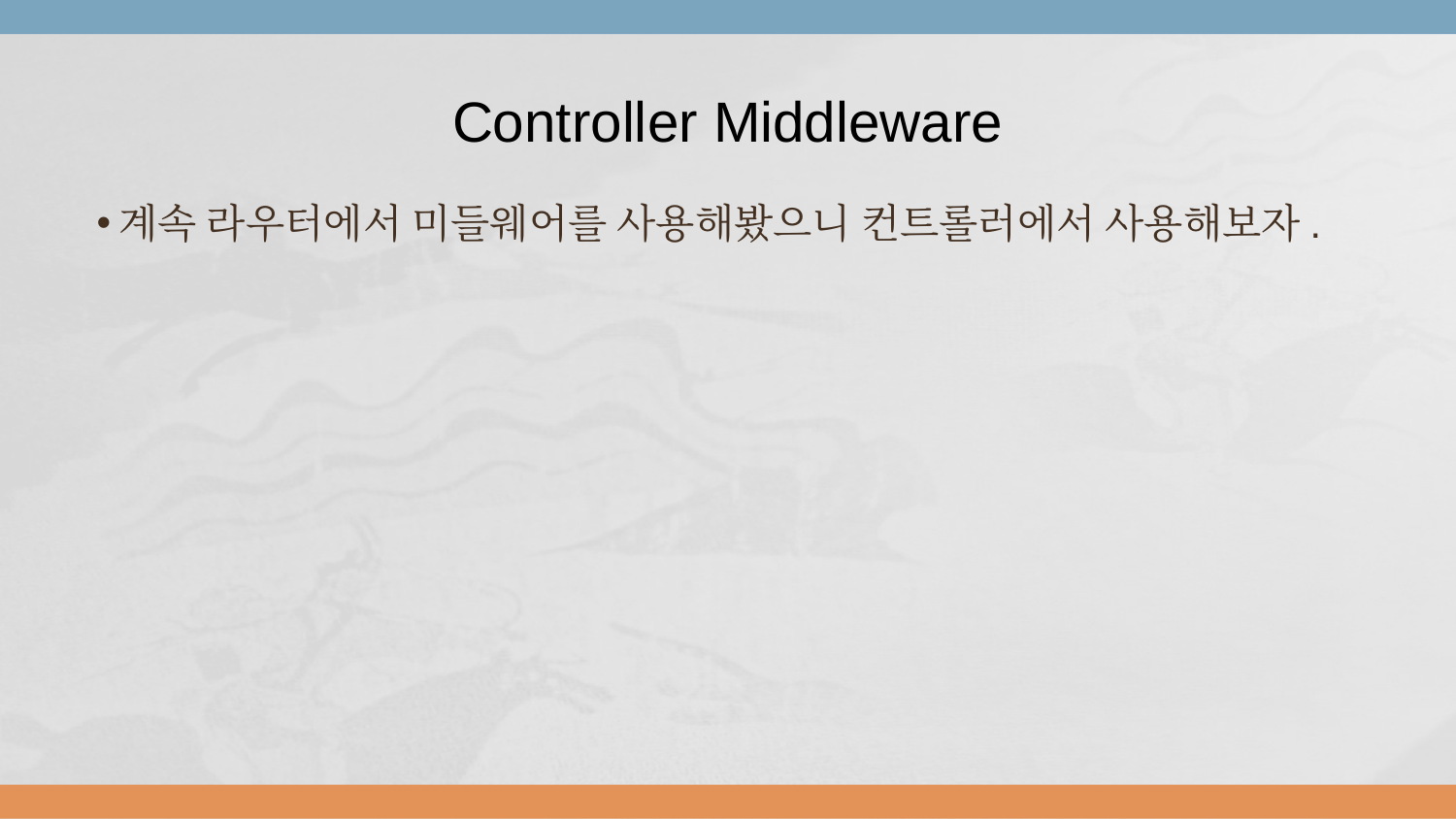

# Controller Middleware
계속 라우터에서 미들웨어를 사용해봤으니 컨트롤러에서 사용해보자.